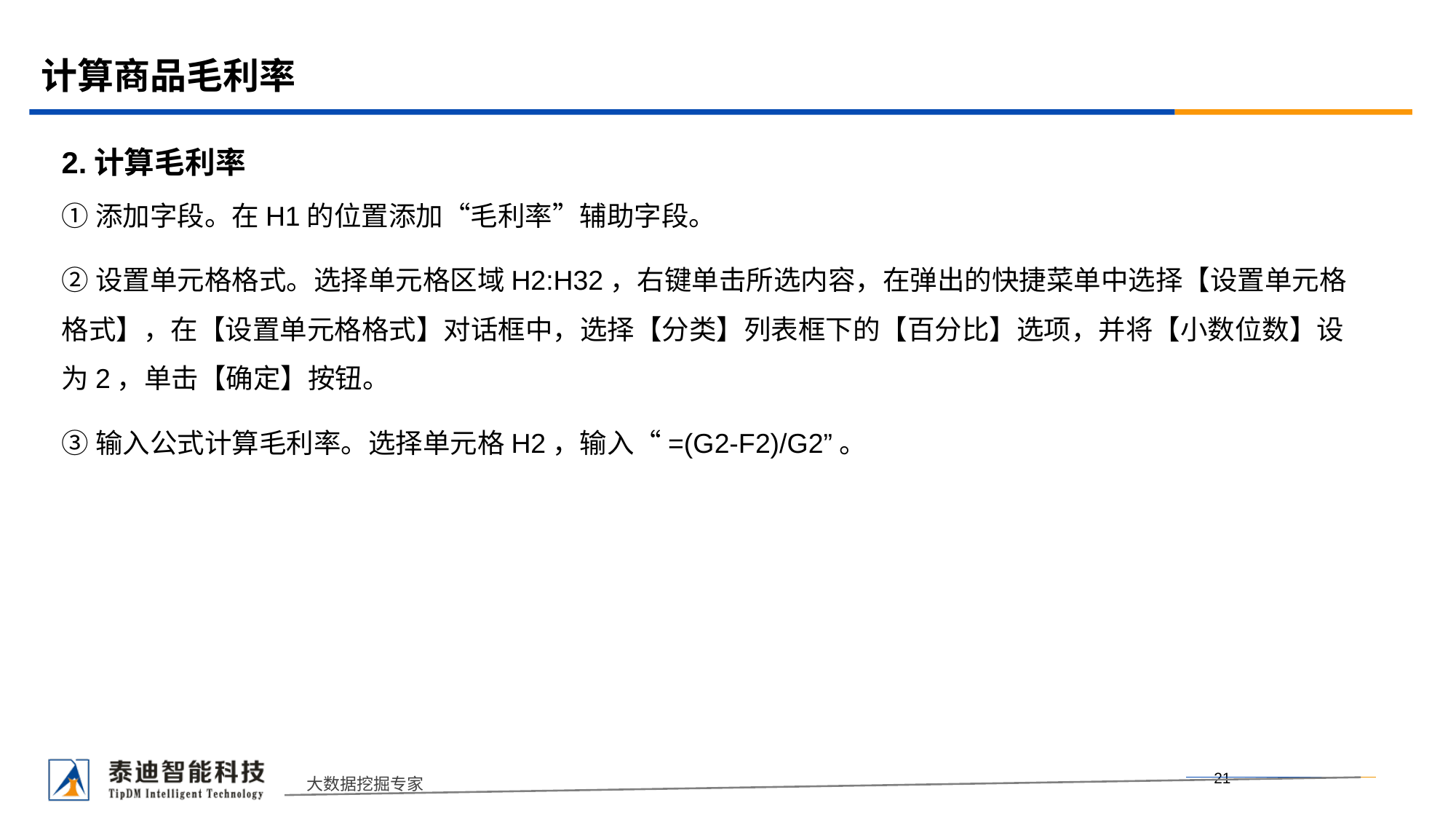

# 计算商品毛利率

①添加字段。在H1的位置添加“毛利率”辅助字段。
②设置单元格格式。选择单元格区域H2:H32，右键单击所选内容，在弹出的快捷菜单中选择【设置单元格格式】，在【设置单元格格式】对话框中，选择【分类】列表框下的【百分比】选项，并将【小数位数】设为2，单击【确定】按钮。
③输入公式计算毛利率。选择单元格H2，输入“=(G2-F2)/G2”。
2.计算毛利率